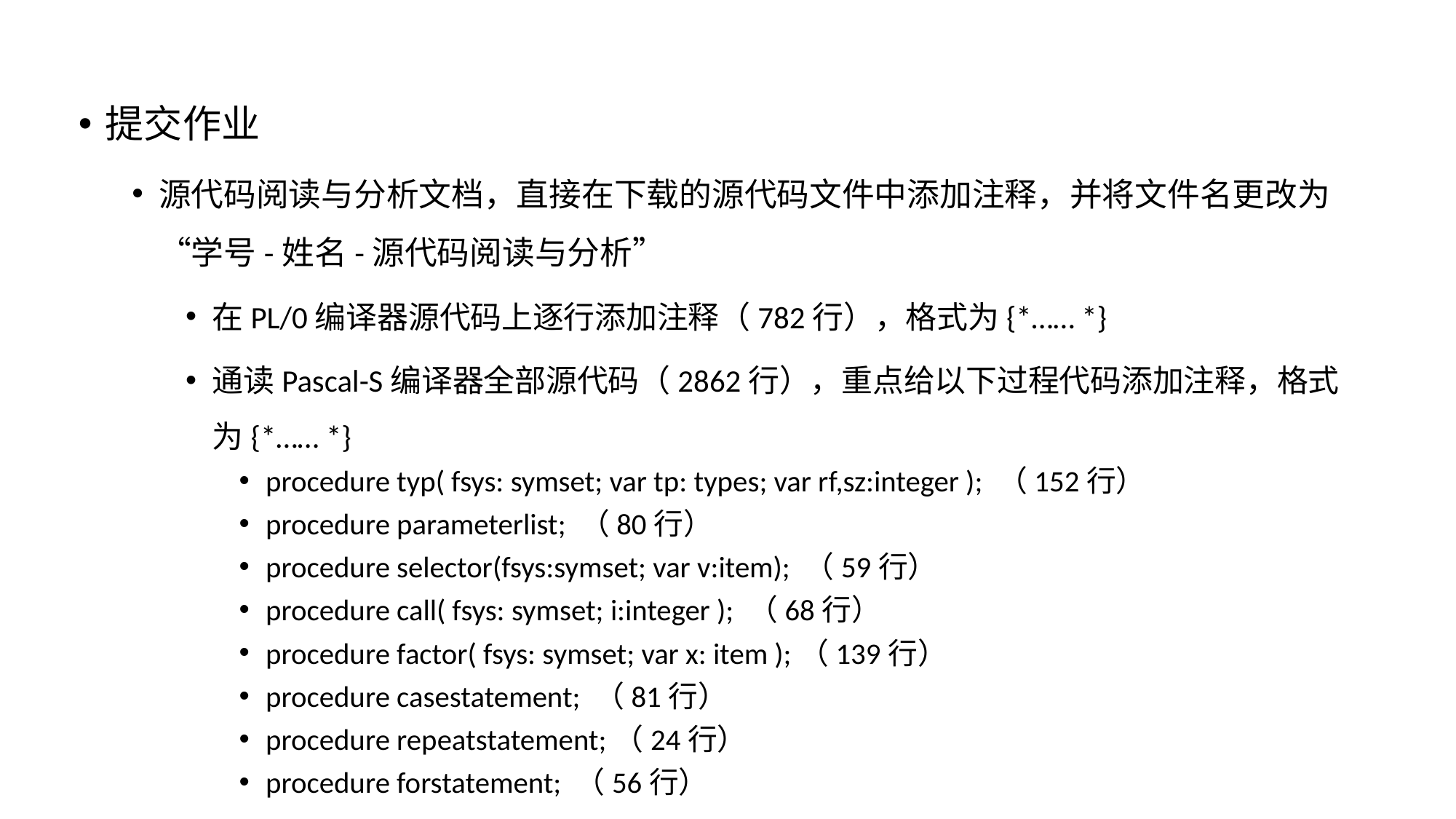

提交作业
源代码阅读与分析文档，直接在下载的源代码文件中添加注释，并将文件名更改为 “学号-姓名-源代码阅读与分析”
在PL/0编译器源代码上逐行添加注释（782行），格式为{*…… *}
通读Pascal-S编译器全部源代码（2862行），重点给以下过程代码添加注释，格式为{*…… *}
procedure typ( fsys: symset; var tp: types; var rf,sz:integer ); （152行）
procedure parameterlist; （80行）
procedure selector(fsys:symset; var v:item); （59行）
procedure call( fsys: symset; i:integer ); （68行）
procedure factor( fsys: symset; var x: item );（139行）
procedure casestatement; （81行）
procedure repeatstatement;（24行）
procedure forstatement; （56行）